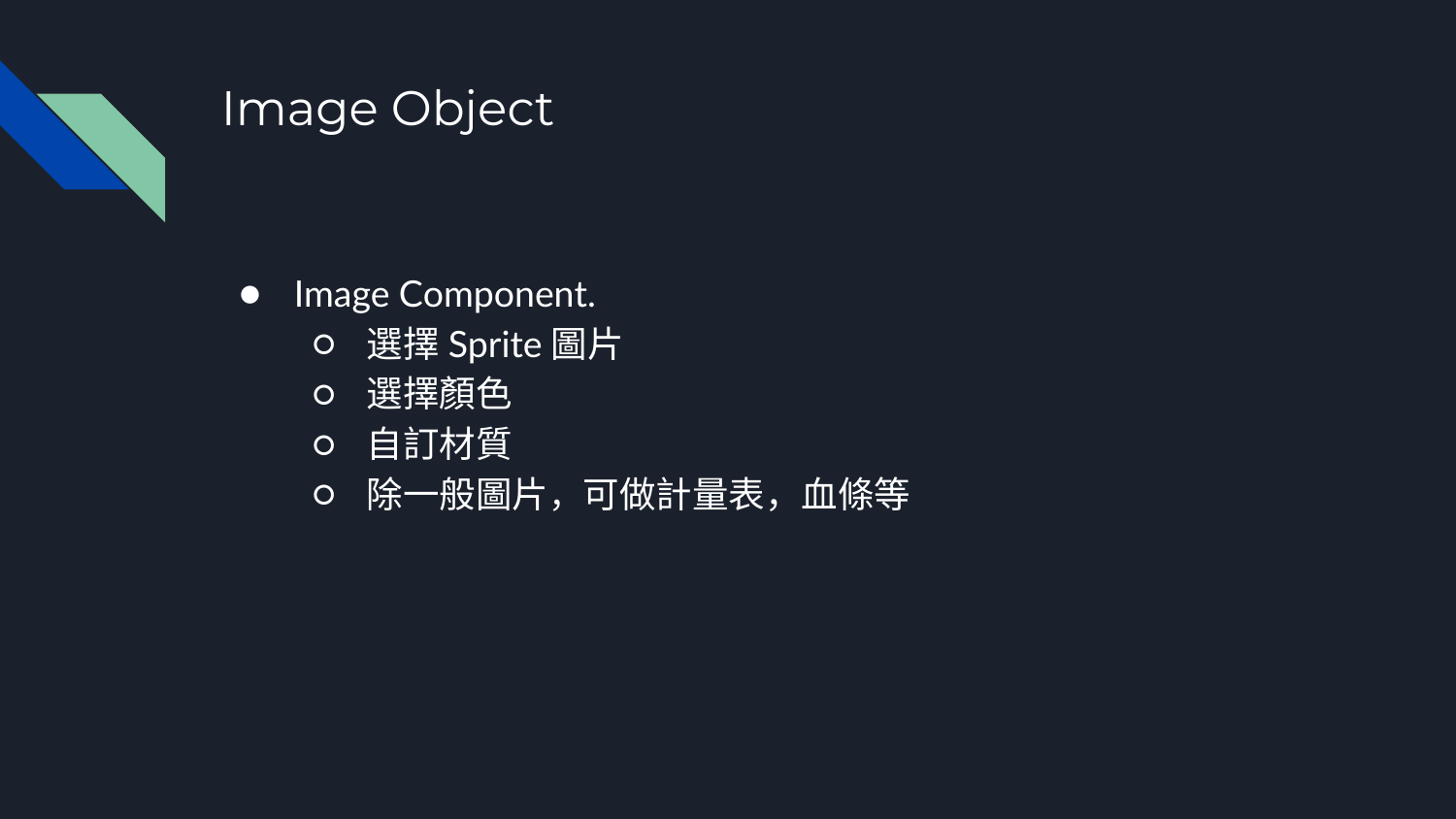

# Image Object
Image Component.
選擇Sprite圖片
選擇顏色
自訂材質
除一般圖片，可做計量表，血條等